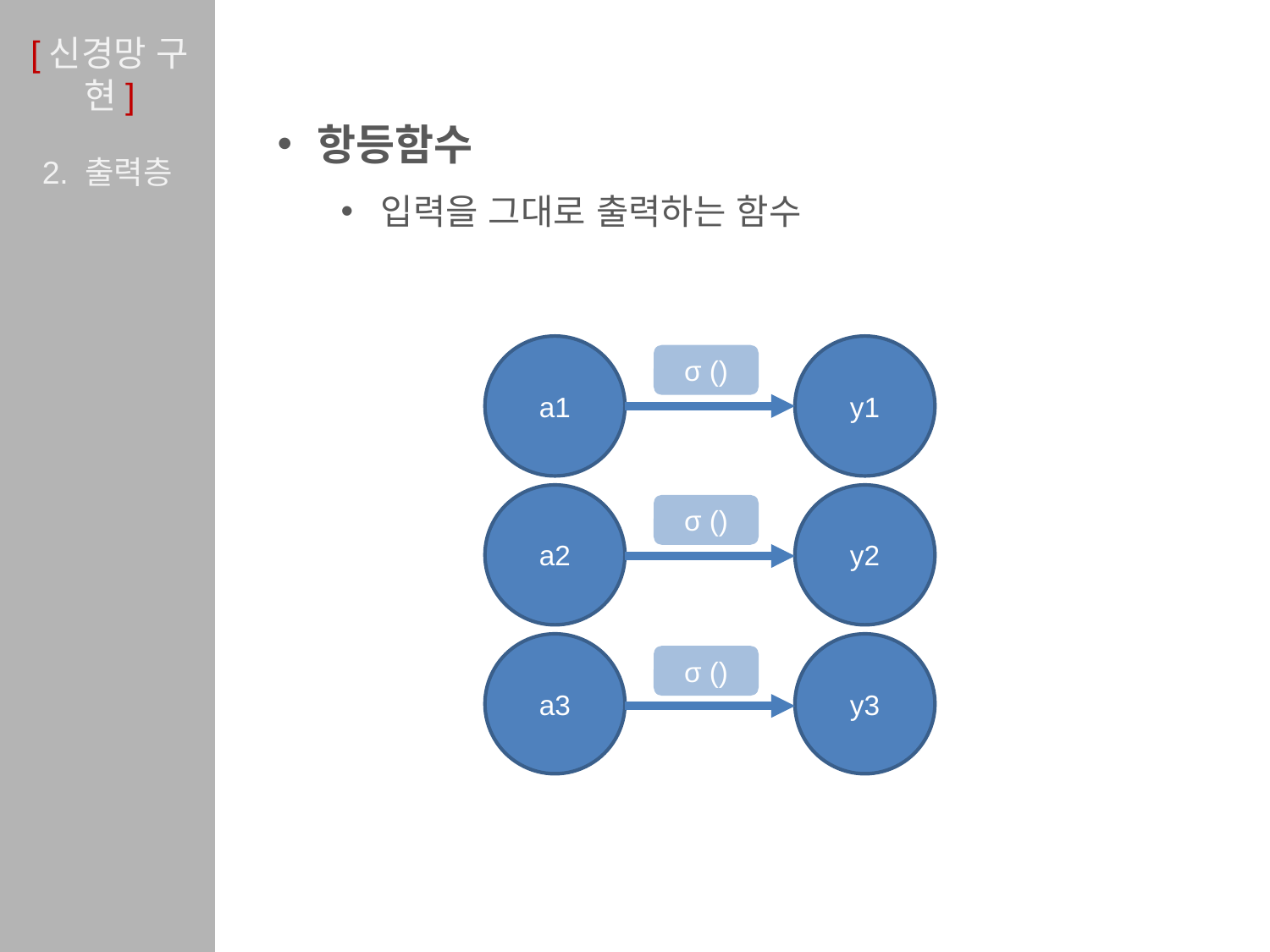

[신경망 구현]
항등함수
입력을 그대로 출력하는 함수
2. 출력층
a1
y1
σ ()
a2
y2
σ ()
a3
y3
σ ()